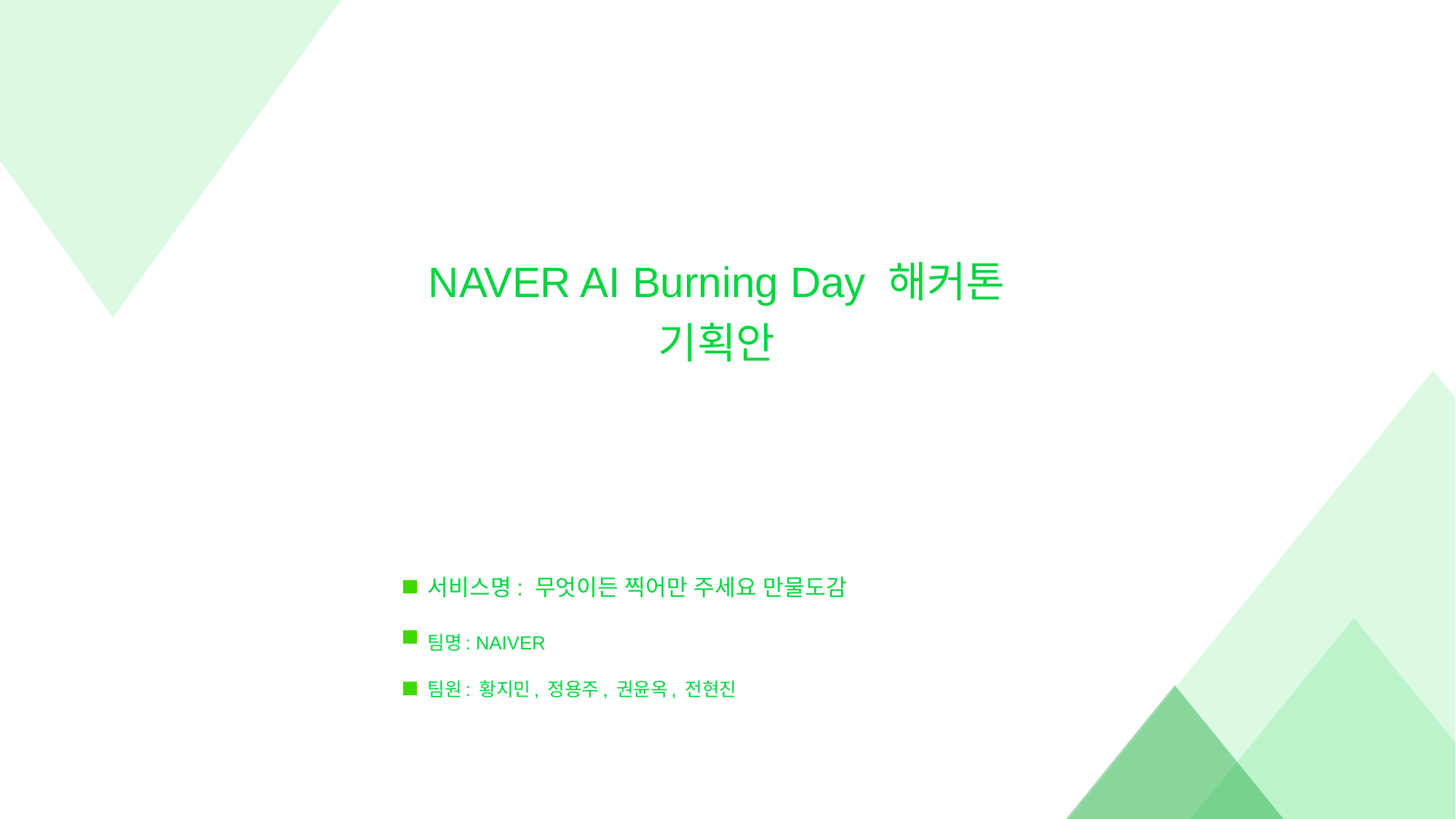

NAVER AI Burning Day 해커톤
기획안
서비스명: 무엇이든 찍어만 주세요 만물도감

팀명: NAIVER

팀원: 황지민, 정용주, 권윤옥, 전현진